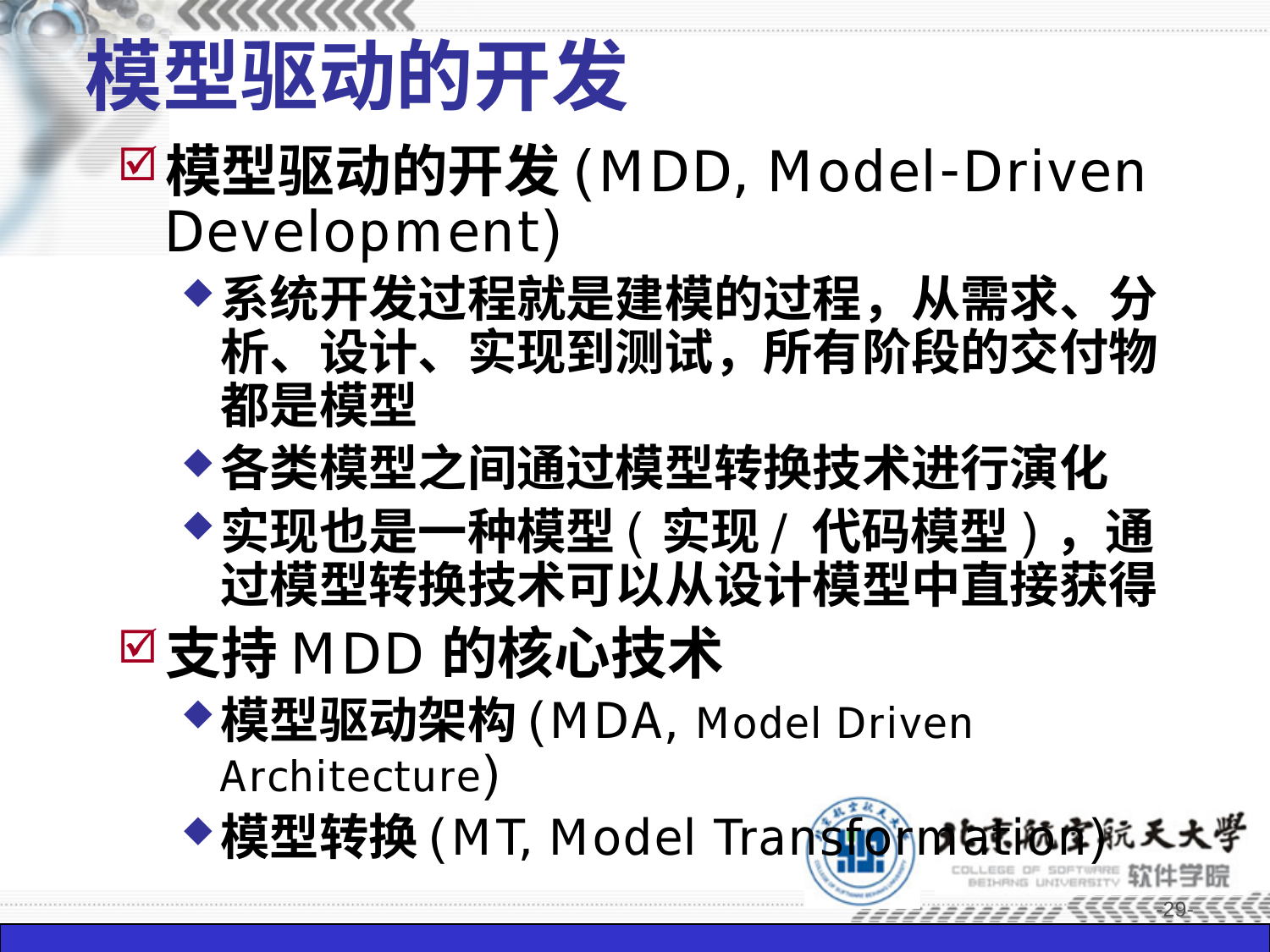

# 模型驱动的开发
模型驱动的开发(MDD, Model-Driven Development)
系统开发过程就是建模的过程，从需求、分析、设计、实现到测试，所有阶段的交付物都是模型
各类模型之间通过模型转换技术进行演化
实现也是一种模型(实现/代码模型)，通过模型转换技术可以从设计模型中直接获得
支持MDD的核心技术
模型驱动架构(MDA, Model Driven Architecture)
模型转换(MT, Model Transformation)
-29-